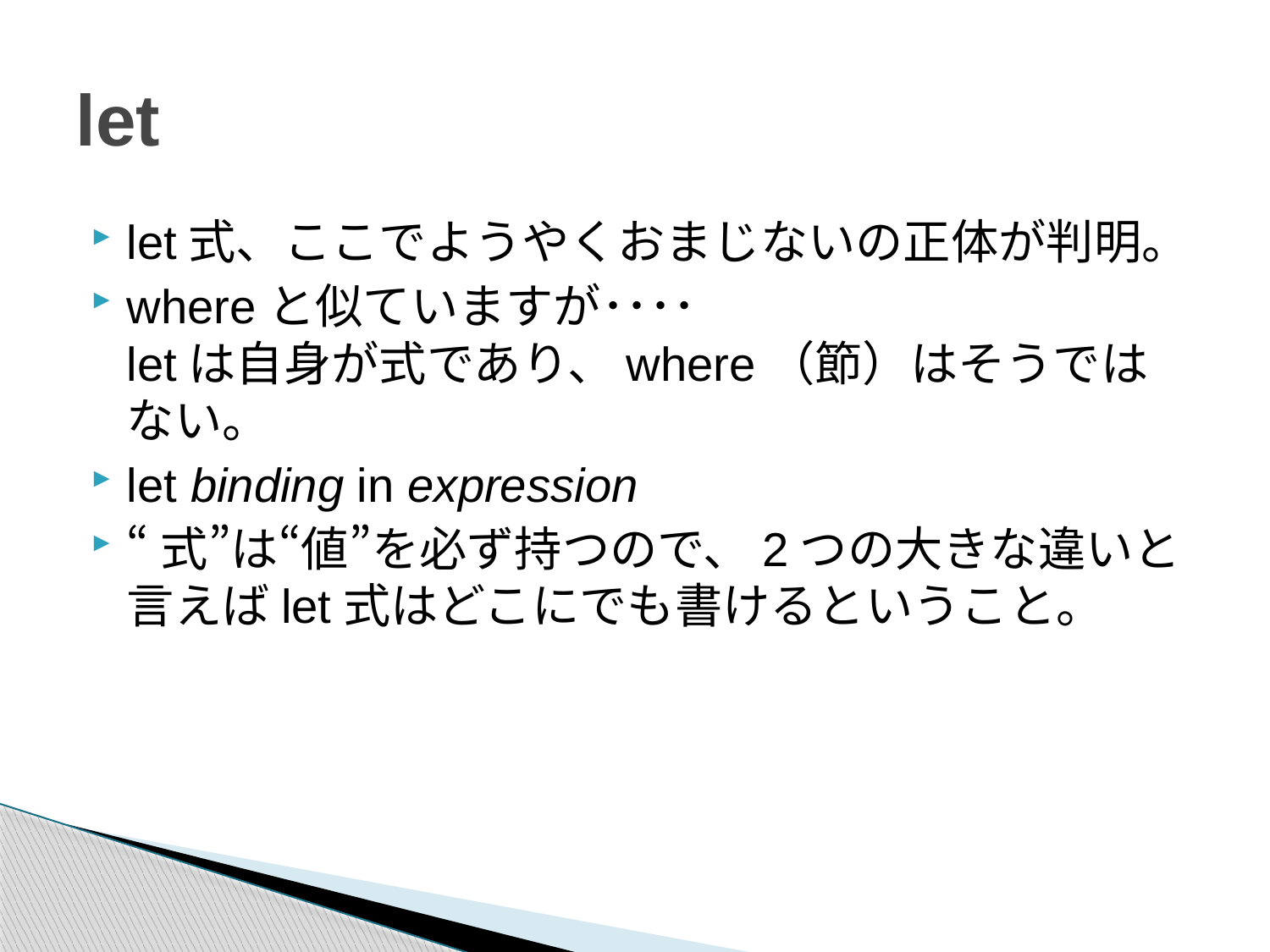

# let
let式、ここでようやくおまじないの正体が判明。
whereと似ていますが････
letは自身が式であり、where（節）はそうではない。
let binding in expression
“式”は“値”を必ず持つので、2つの大きな違いと言えばlet式はどこにでも書けるということ。